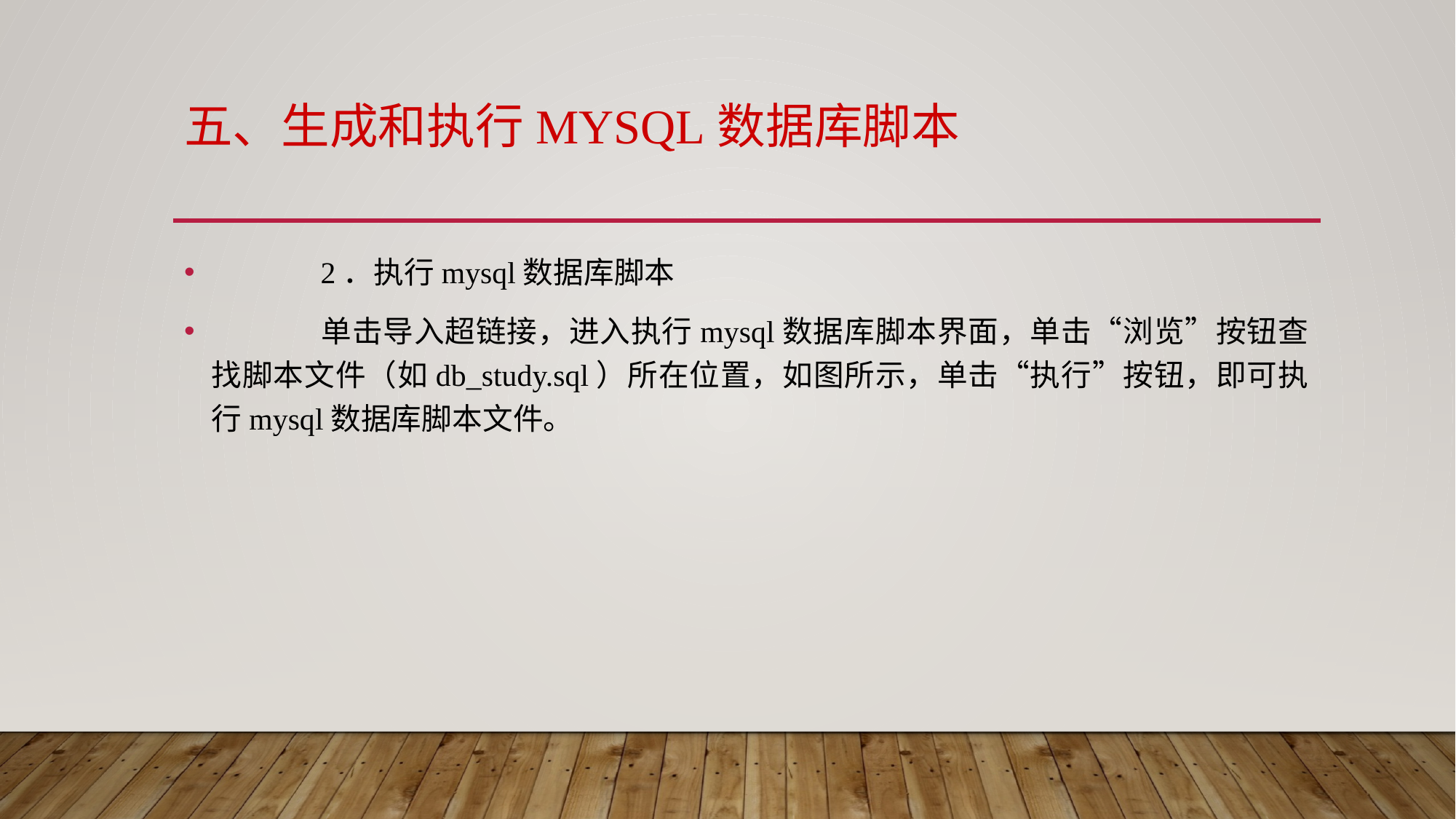

# 五、生成和执行mysql数据库脚本
	2．执行mysql数据库脚本
	单击导入超链接，进入执行mysql数据库脚本界面，单击“浏览”按钮查找脚本文件（如db_study.sql）所在位置，如图所示，单击“执行”按钮，即可执行mysql数据库脚本文件。